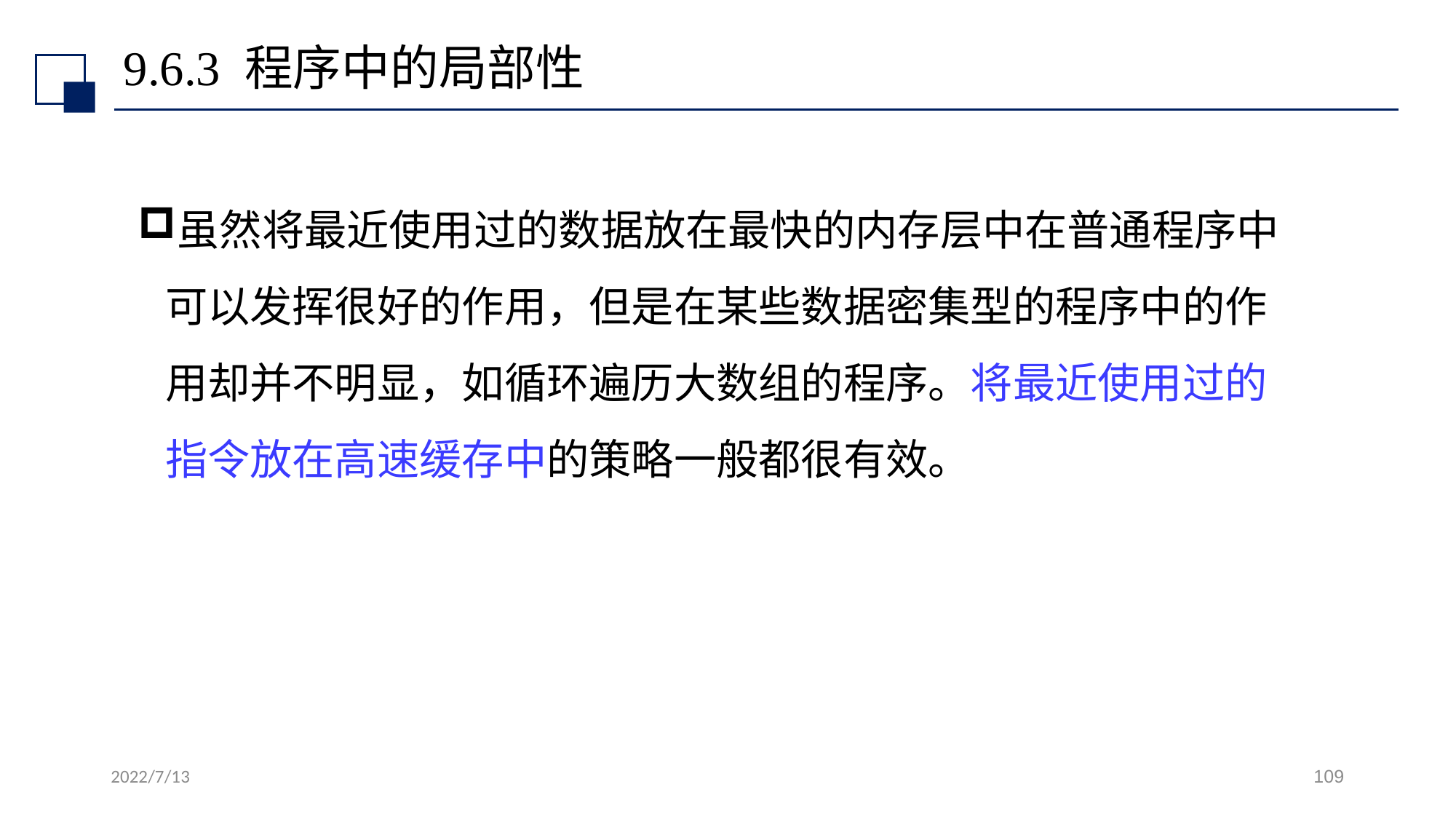

# 9.6.3 程序中的局部性
虽然将最近使用过的数据放在最快的内存层中在普通程序中可以发挥很好的作用，但是在某些数据密集型的程序中的作用却并不明显，如循环遍历大数组的程序。将最近使用过的指令放在高速缓存中的策略一般都很有效。
2022/7/13
109